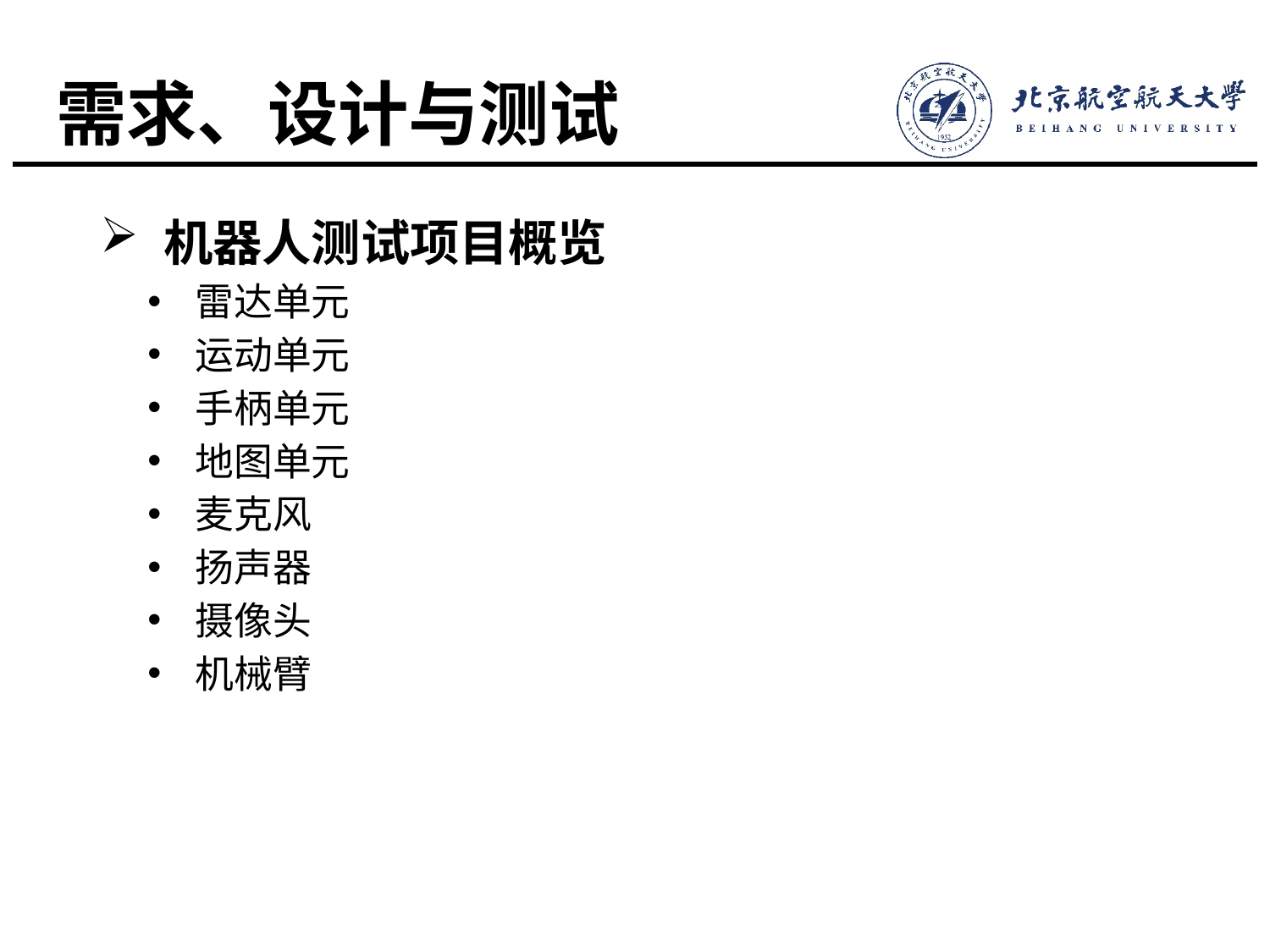

# 需求、设计与测试
机器人测试项目概览
雷达单元
运动单元
手柄单元
地图单元
麦克风
扬声器
摄像头
机械臂

8